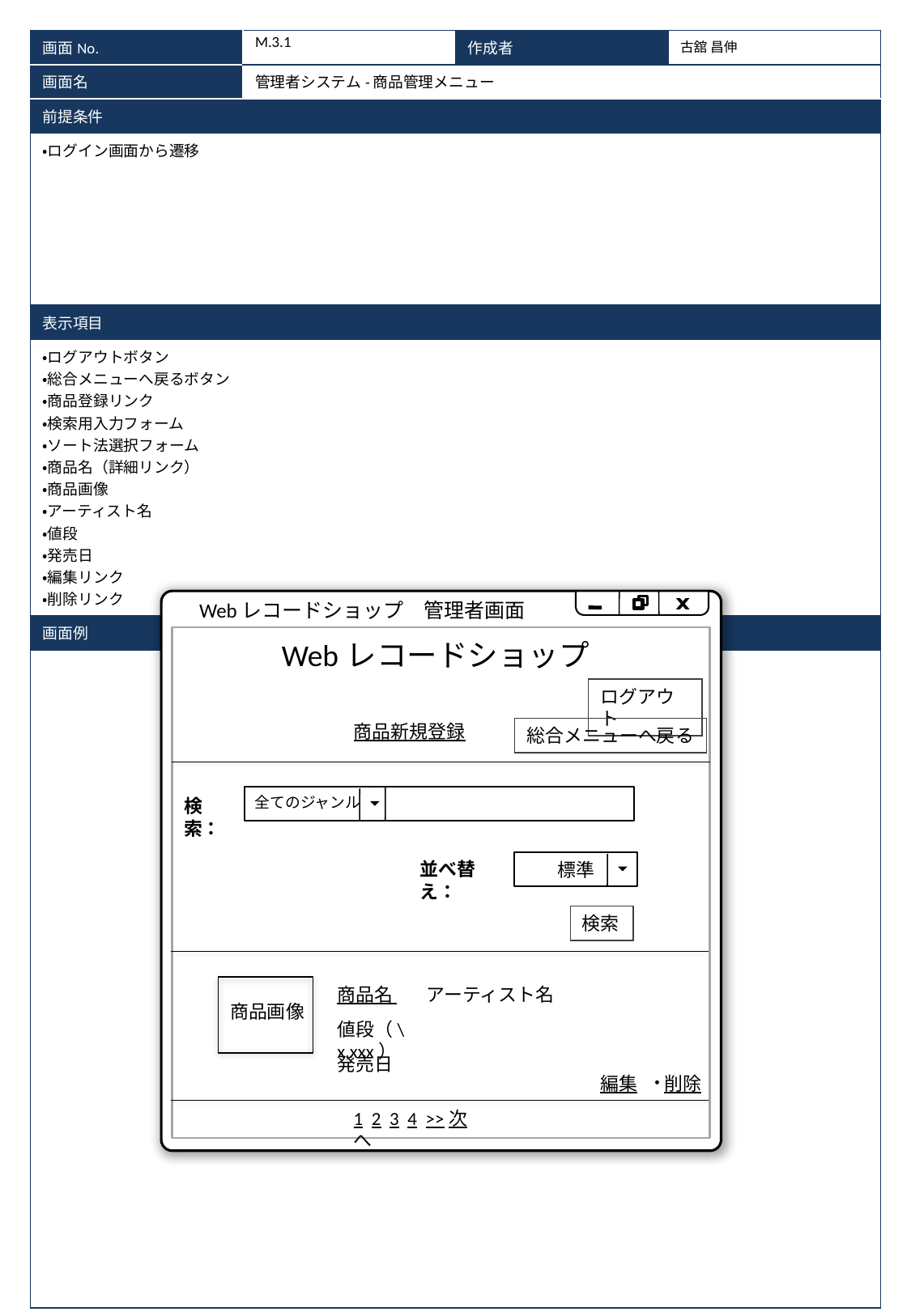

| 画面No. | M.3.1 | 作成者 | 古舘 昌伸 |
| --- | --- | --- | --- |
| 画面名 | 管理者システム-商品管理メニュー |  |  |
| 前提条件 |  |  |  |
| ・ログイン画面から遷移 |  |  |  |
| 表示項目 |  |  |  |
| ・ログアウトボタン ・総合メニューへ戻るボタン ・商品登録リンク ・検索用入力フォーム ・ソート法選択フォーム ・商品名（詳細リンク） ・商品画像 ・アーティスト名 ・値段 ・発売日 ・編集リンク ・削除リンク |  |  |  |
| 画面例 |  |  |  |
|  |  |  |  |

Webレコードショップ　管理者画面

Webレコードショップ
ログアウト
商品新規登録
総合メニューへ戻る

全てのジャンル
検索：

並べ替え：
標準

検索

商品名        アーティスト名
商品画像
値段（\x,xxx）
発売日
・
編集
削除
1  2  3  4  >>次へ